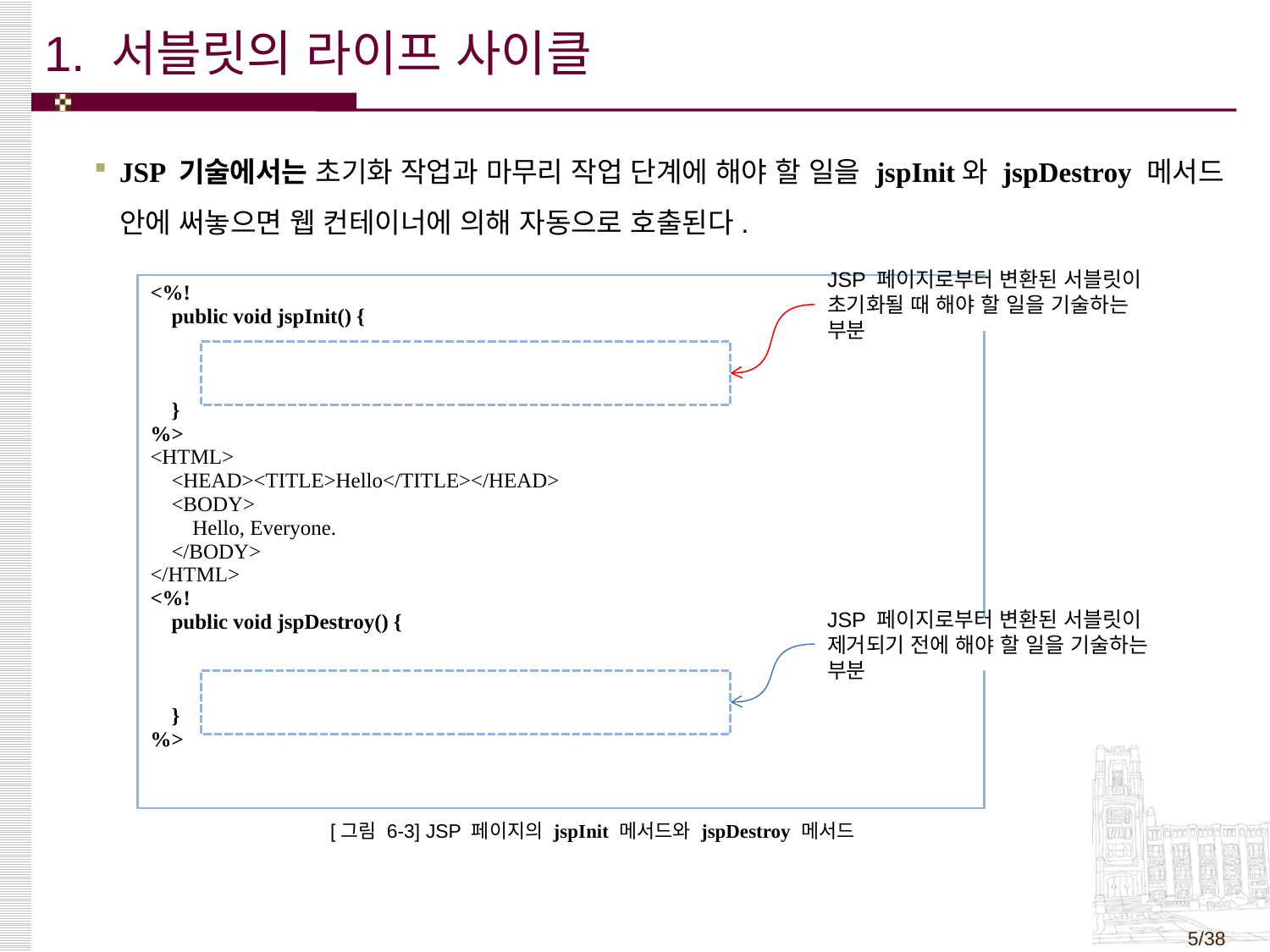

# 1. 서블릿의 라이프 사이클
JSP 기술에서는 초기화 작업과 마무리 작업 단계에 해야 할 일을 jspInit와 jspDestroy 메서드 안에 써놓으면 웹 컨테이너에 의해 자동으로 호출된다.

| <%! public void jspInit() { } %> <HTML> <HEAD><TITLE>Hello</TITLE></HEAD> <BODY> Hello, Everyone. </BODY> </HTML> <%! public void jspDestroy() { } %> |
| --- |
JSP 페이지로부터 변환된 서블릿이
초기화될 때 해야 할 일을 기술하는 부분

JSP 페이지로부터 변환된 서블릿이
제거되기 전에 해야 할 일을 기술하는 부분

[그림 6-3] JSP 페이지의 jspInit 메서드와 jspDestroy 메서드